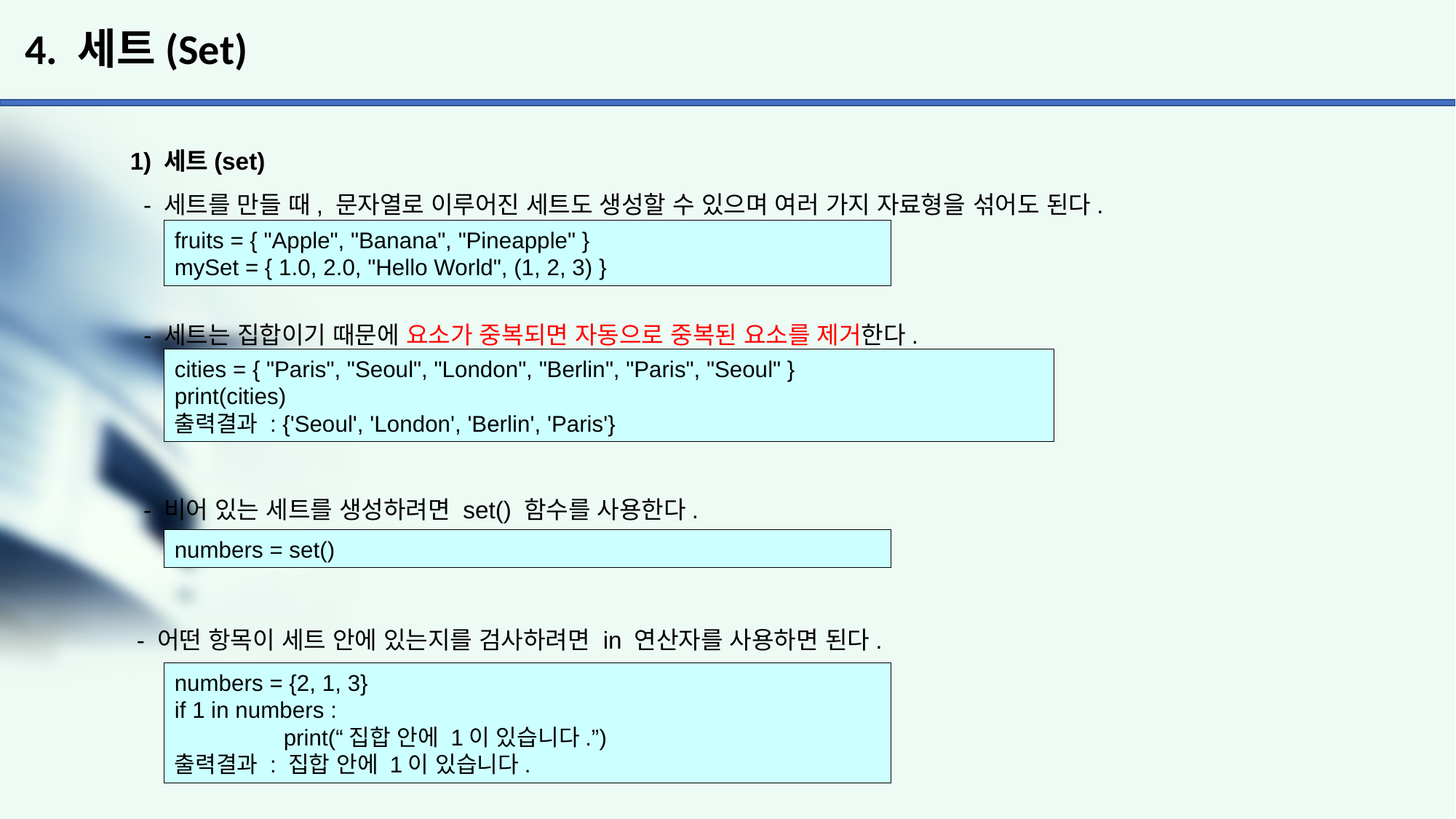

# 4. 세트(Set)
1) 세트(set)
  - 세트를 만들 때, 문자열로 이루어진 세트도 생성할 수 있으며 여러 가지 자료형을 섞어도 된다.

  - 세트는 집합이기 때문에 요소가 중복되면 자동으로 중복된 요소를 제거한다.

  - 비어 있는 세트를 생성하려면 set() 함수를 사용한다.

 - 어떤 항목이 세트 안에 있는지를 검사하려면 in 연산자를 사용하면 된다.
fruits = { "Apple", "Banana", "Pineapple" }
mySet = { 1.0, 2.0, "Hello World", (1, 2, 3) }
cities = { "Paris", "Seoul", "London", "Berlin", "Paris", "Seoul" }
print(cities)
출력결과 : {'Seoul', 'London', 'Berlin', 'Paris'}
numbers = set()
numbers = {2, 1, 3}
if 1 in numbers :
	print(“집합 안에 1이 있습니다.”)
출력결과 : 집합 안에 1이 있습니다.